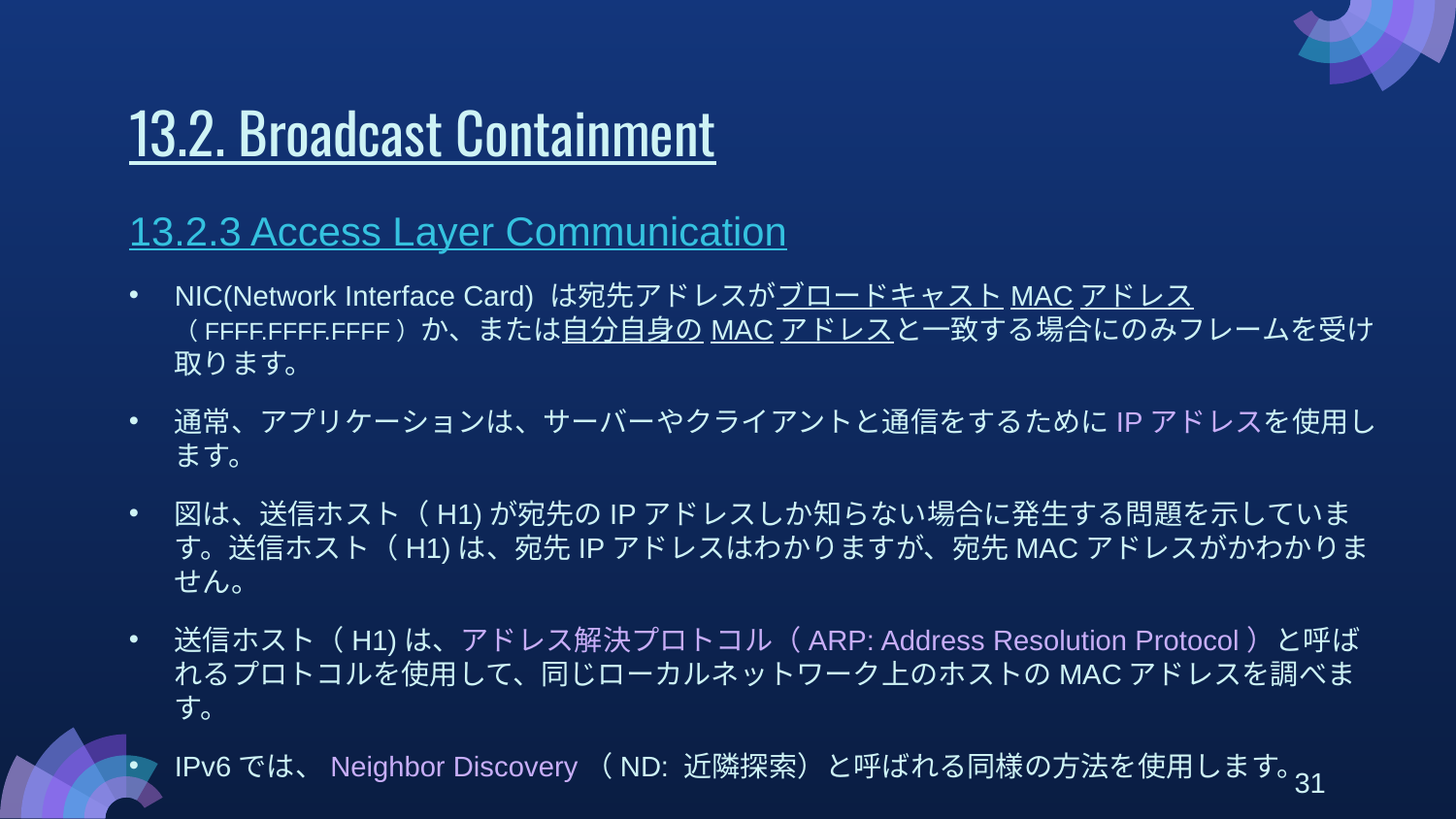

# 13.2. Broadcast Containment
13.2.3 Access Layer Communication
NIC(Network Interface Card) は宛先アドレスがブロードキャストMACアドレス（FFFF.FFFF.FFFF）か、または自分自身のMACアドレスと一致する場合にのみフレームを受け取ります。
通常、アプリケーションは、サーバーやクライアントと通信をするためにIPアドレスを使用します。
図は、送信ホスト（H1)が宛先のIPアドレスしか知らない場合に発生する問題を示しています。送信ホスト（H1)は、宛先IPアドレスはわかりますが、宛先MACアドレスがかわかりません。
送信ホスト（H1)は、アドレス解決プロトコル（ARP: Address Resolution Protocol）と呼ばれるプロトコルを使用して、同じローカルネットワーク上のホストのMACアドレスを調べます。
IPv6では、Neighbor Discovery（ND: 近隣探索）と呼ばれる同様の方法を使用します。

31